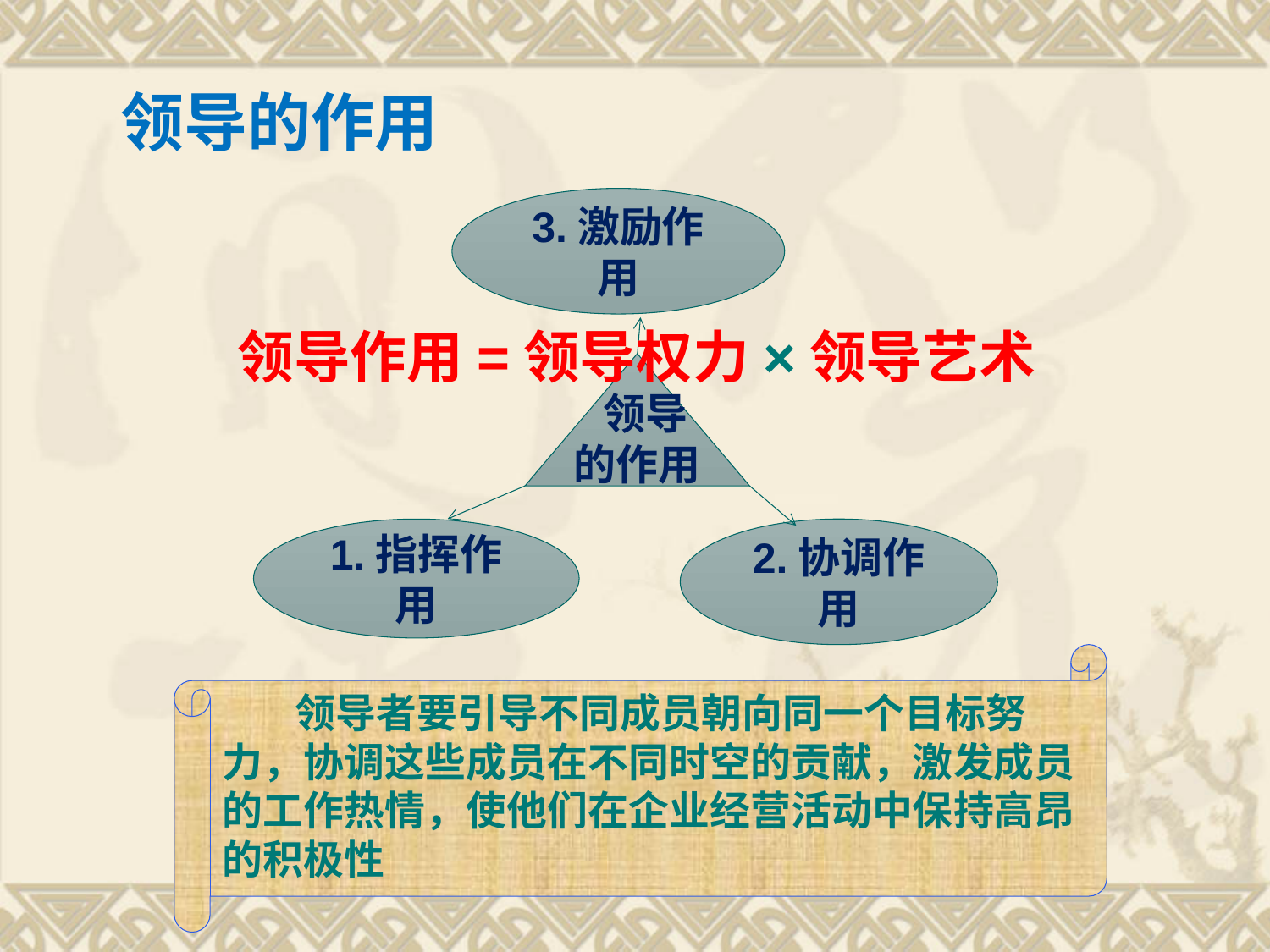

领导的作用
3.激励作用

1.指挥作用
2.协调作用
  领导
的作用
领导作用=领导权力×领导艺术

        领导者要引导不同成员朝向同一个目标努力，协调这些成员在不同时空的贡献，激发成员的工作热情，使他们在企业经营活动中保持高昂的积极性